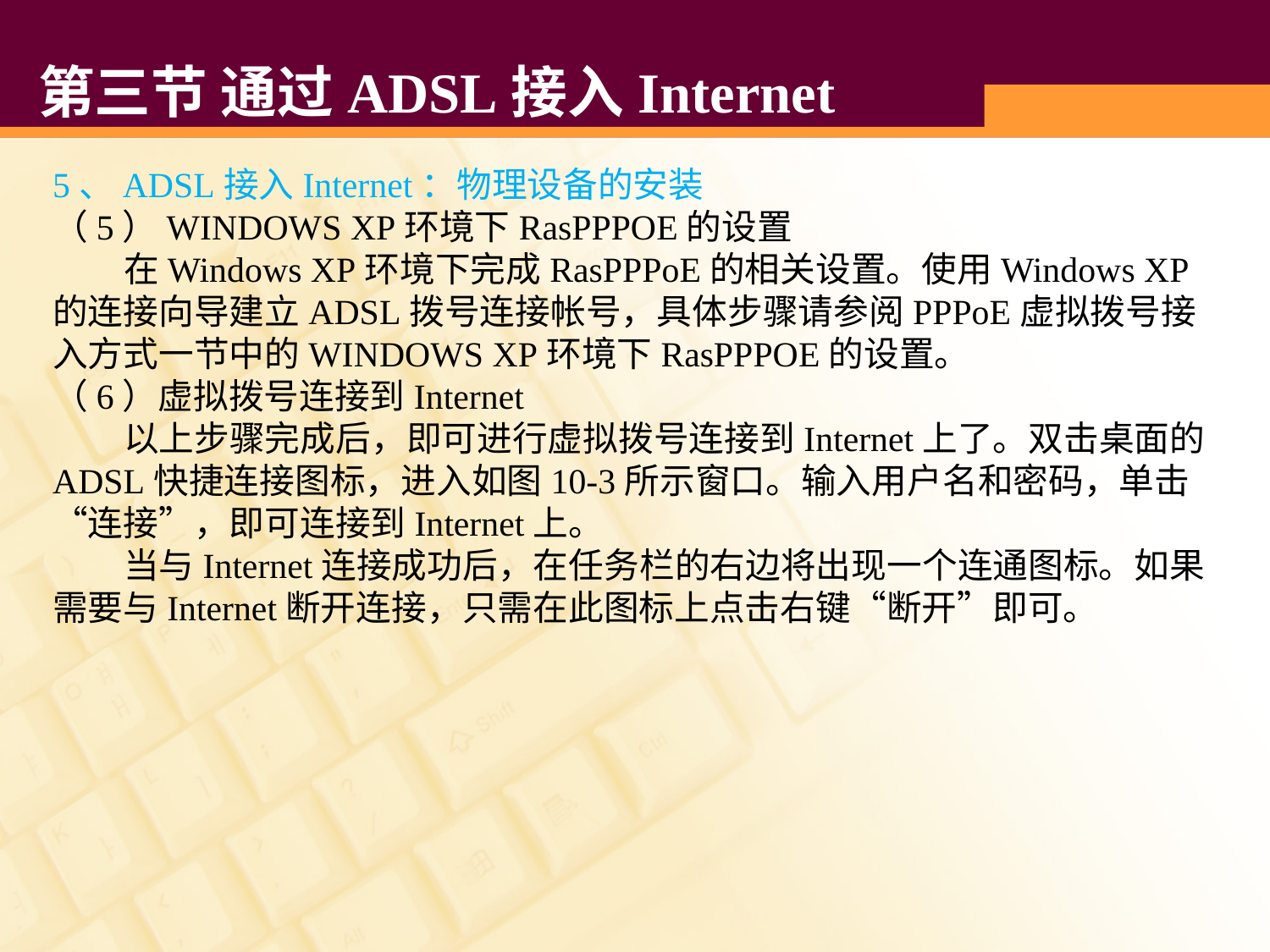

# 第三节 通过ADSL接入Internet
5、ADSL接入Internet：物理设备的安装
（5）WINDOWS XP环境下RasPPPOE的设置
        在Windows XP环境下完成RasPPPoE的相关设置。使用Windows XP的连接向导建立ADSL拨号连接帐号，具体步骤请参阅PPPoE虚拟拨号接入方式一节中的WINDOWS XP环境下RasPPPOE的设置。
（6）虚拟拨号连接到Internet
        以上步骤完成后，即可进行虚拟拨号连接到Internet上了。双击桌面的ADSL快捷连接图标，进入如图10-3所示窗口。输入用户名和密码，单击“连接”，即可连接到Internet上。
        当与Internet连接成功后，在任务栏的右边将出现一个连通图标。如果需要与Internet断开连接，只需在此图标上点击右键“断开”即可。